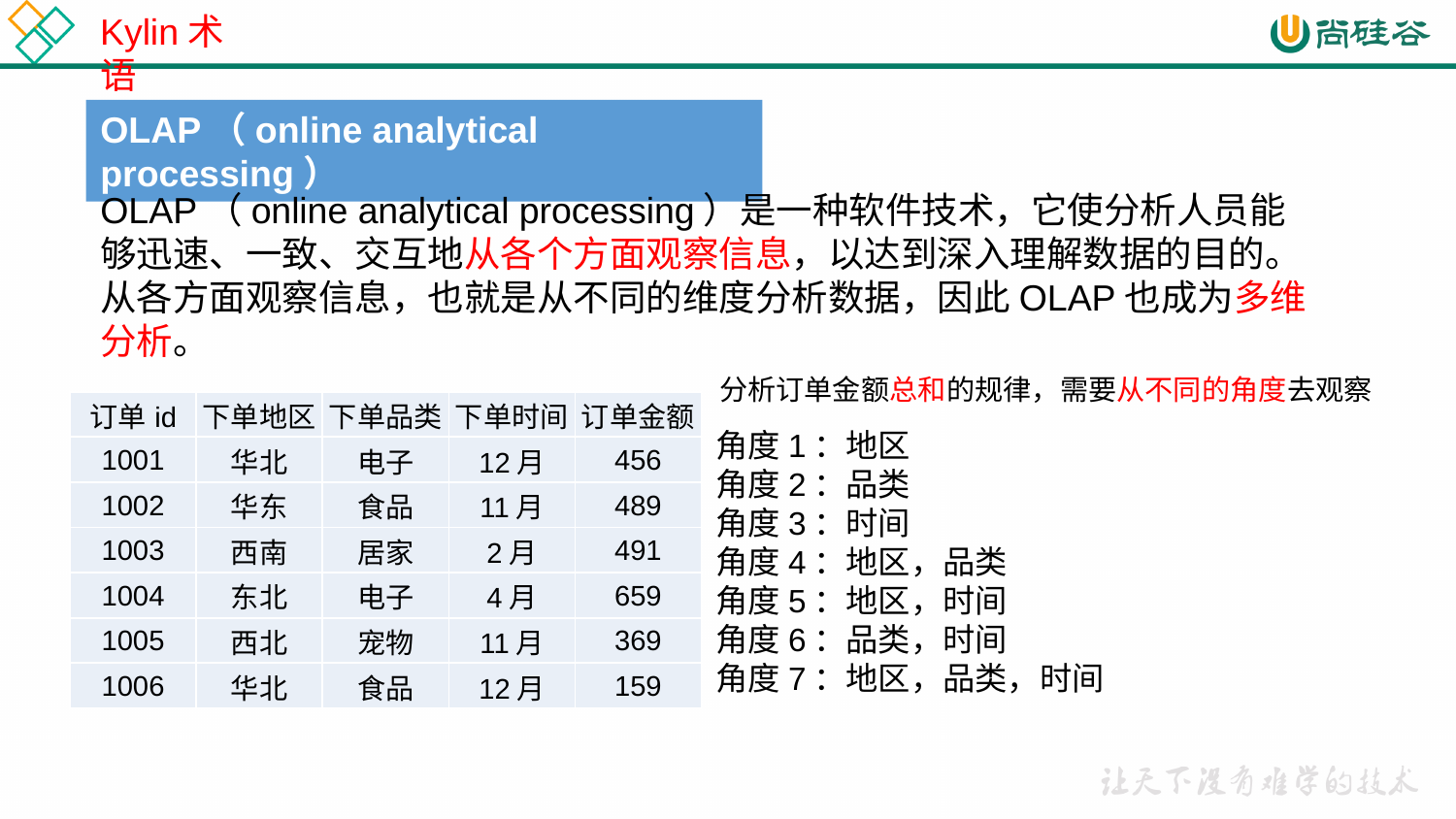

Kylin术语
OLAP（online analytical processing）
OLAP（online analytical processing）是一种软件技术，它使分析人员能够迅速、一致、交互地从各个方面观察信息，以达到深入理解数据的目的。从各方面观察信息，也就是从不同的维度分析数据，因此OLAP也成为多维分析。
分析订单金额总和的规律，需要从不同的角度去观察
| 订单id | 下单地区 | 下单品类 | 下单时间 | 订单金额 |
| --- | --- | --- | --- | --- |
| 1001 | 华北 | 电子 | 12月 | 456 |
| 1002 | 华东 | 食品 | 11月 | 489 |
| 1003 | 西南 | 居家 | 2月 | 491 |
| 1004 | 东北 | 电子 | 4月 | 659 |
| 1005 | 西北 | 宠物 | 11月 | 369 |
| 1006 | 华北 | 食品 | 12月 | 159 |
角度1：地区
角度2：品类
角度3：时间
角度4：地区，品类
角度5：地区，时间
角度6：品类，时间
角度7：地区，品类，时间